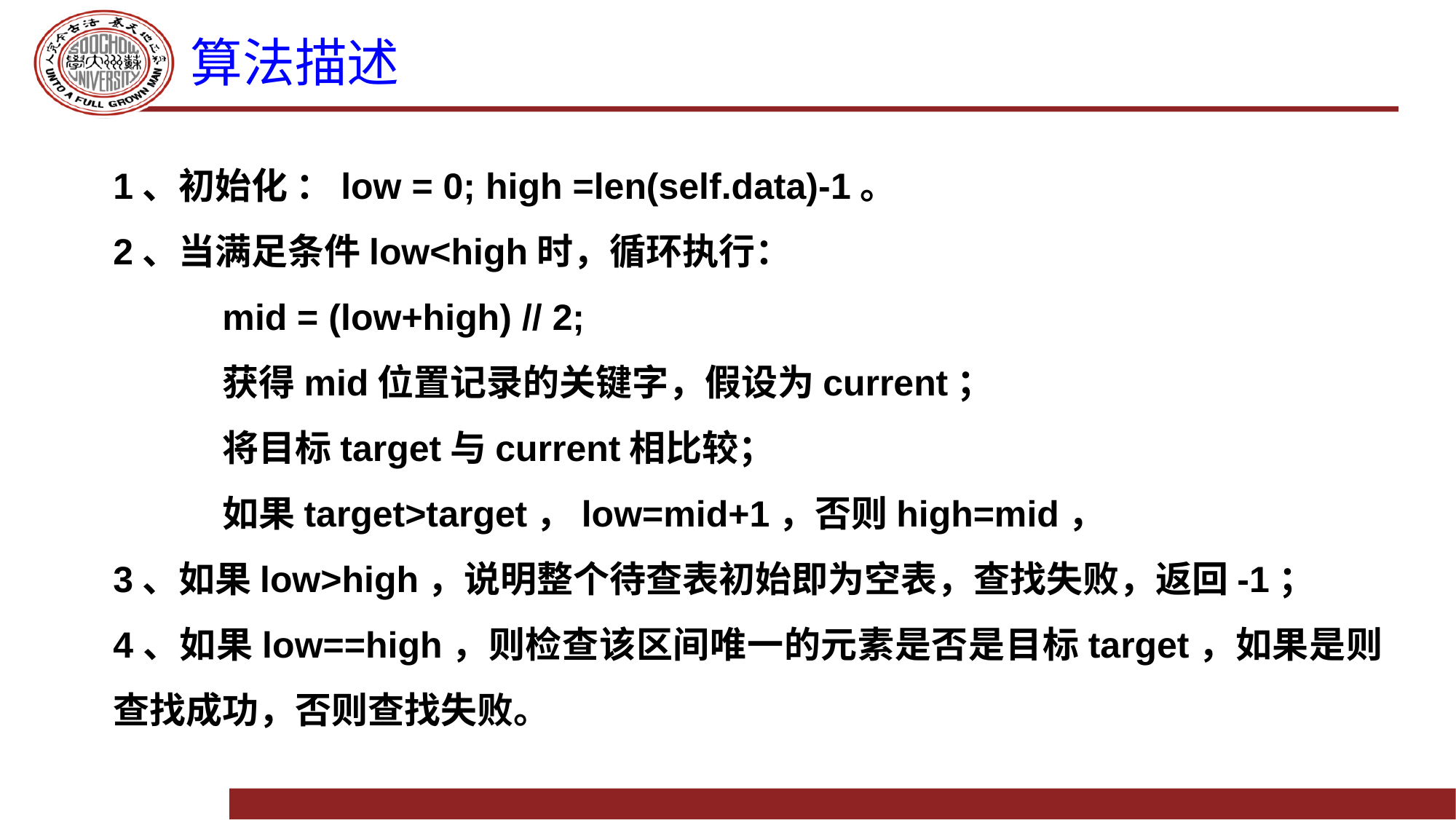

# 算法描述
1、初始化 ：low = 0; high =len(self.data)-1。
2、当满足条件low<high时，循环执行：
	mid = (low+high) // 2;
	获得mid位置记录的关键字，假设为current；
	将目标target与current相比较；
	如果target>target，low=mid+1，否则high=mid，
3、如果low>high，说明整个待查表初始即为空表，查找失败，返回-1；
4、如果low==high，则检查该区间唯一的元素是否是目标target，如果是则查找成功，否则查找失败。